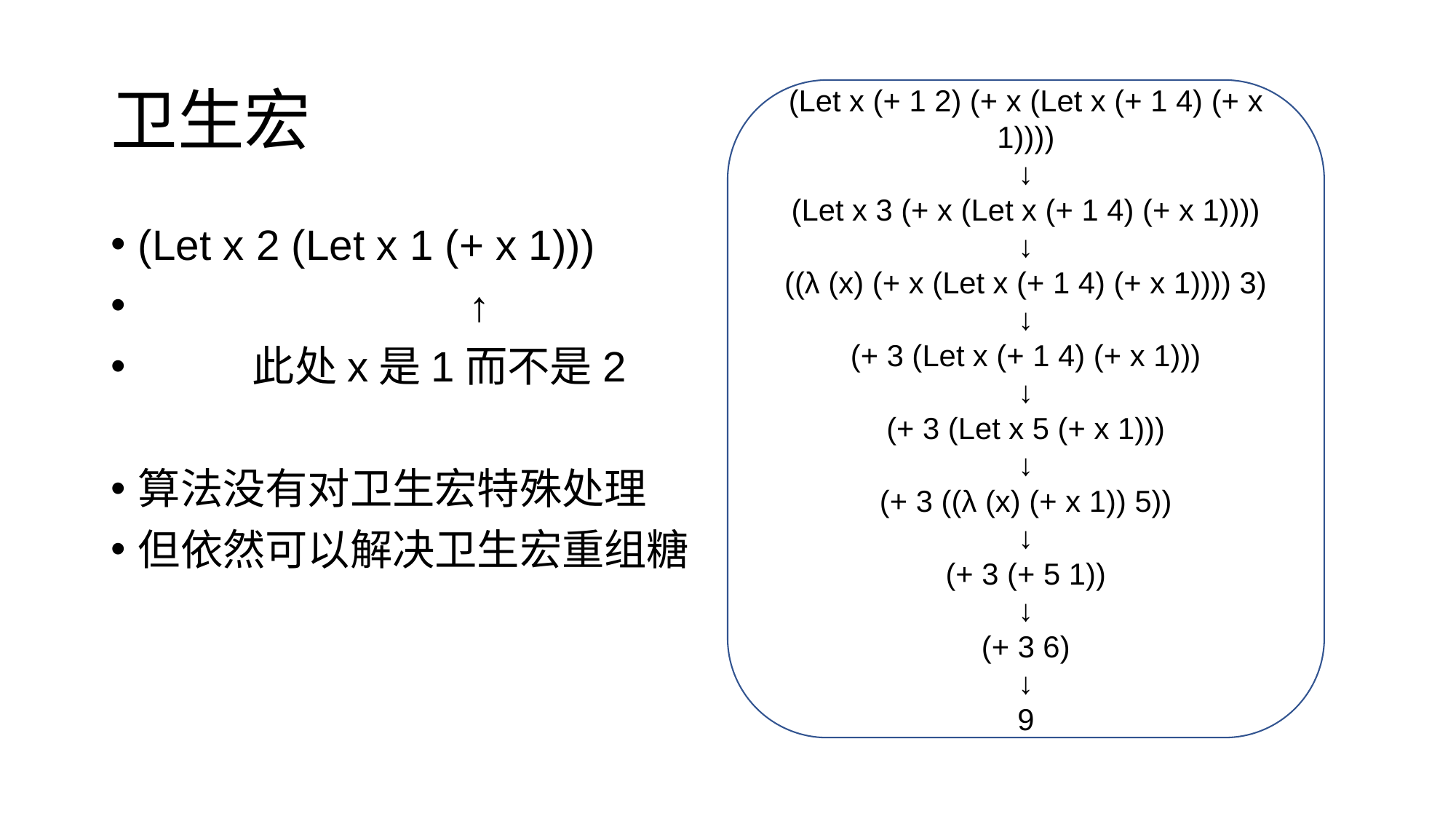

# 卫生宏
(Let x (+ 1 2) (+ x (Let x (+ 1 4) (+ x 1))))
↓
(Let x 3 (+ x (Let x (+ 1 4) (+ x 1))))
↓
((λ (x) (+ x (Let x (+ 1 4) (+ x 1)))) 3)
↓
(+ 3 (Let x (+ 1 4) (+ x 1)))
↓
(+ 3 (Let x 5 (+ x 1)))
↓
(+ 3 ((λ (x) (+ x 1)) 5))
↓
(+ 3 (+ 5 1))
↓
(+ 3 6)
↓
9
(Let x 2 (Let x 1 (+ x 1)))
                            ↑
           此处x是1而不是2

算法没有对卫生宏特殊处理
但依然可以解决卫生宏重组糖